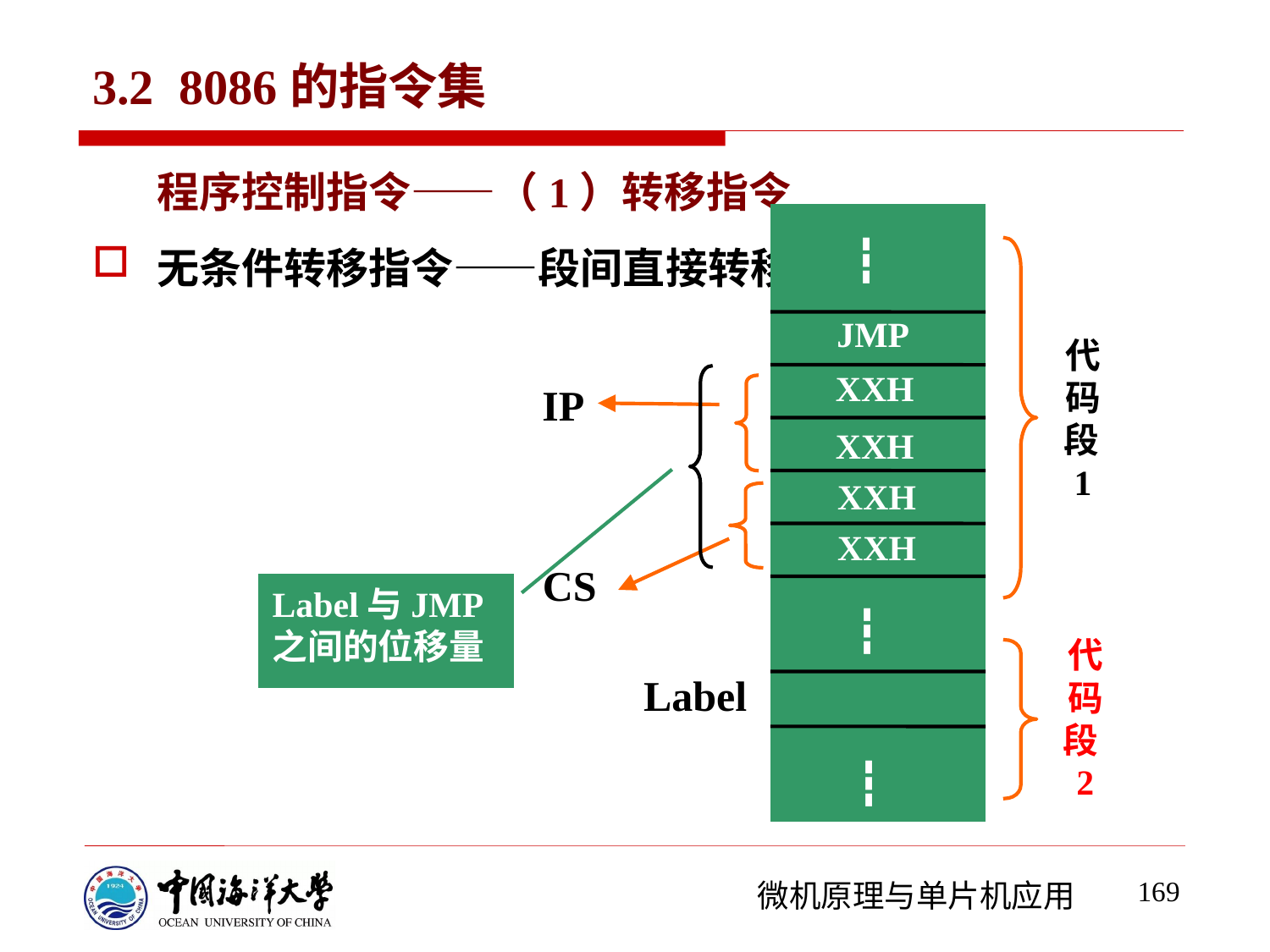

# 3.2  8086的指令集
程序控制指令——（1）转移指令
无条件转移指令——段间直接转移

┇

JMP

代码段1
XXH

IP

XXH
XXH

XXH

CS
Label与JMP之间的位移量

┇
代码段2

Label

┇
169